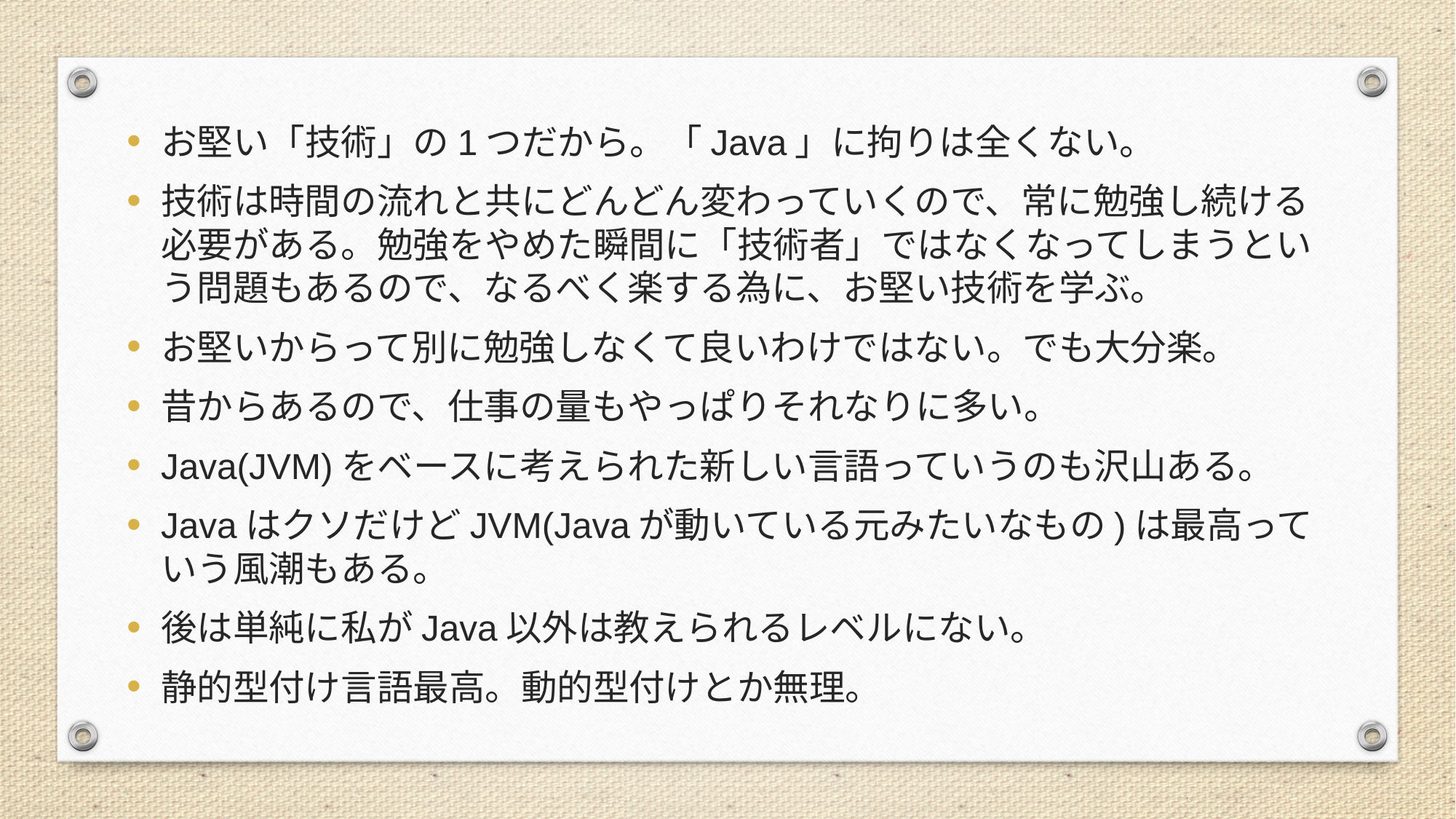

お堅い「技術」の1つだから。「Java」に拘りは全くない。
技術は時間の流れと共にどんどん変わっていくので、常に勉強し続ける必要がある。勉強をやめた瞬間に「技術者」ではなくなってしまうという問題もあるので、なるべく楽する為に、お堅い技術を学ぶ。
お堅いからって別に勉強しなくて良いわけではない。でも大分楽。
昔からあるので、仕事の量もやっぱりそれなりに多い。
Java(JVM)をベースに考えられた新しい言語っていうのも沢山ある。
JavaはクソだけどJVM(Javaが動いている元みたいなもの)は最高っていう風潮もある。
後は単純に私がJava以外は教えられるレベルにない。
静的型付け言語最高。動的型付けとか無理。